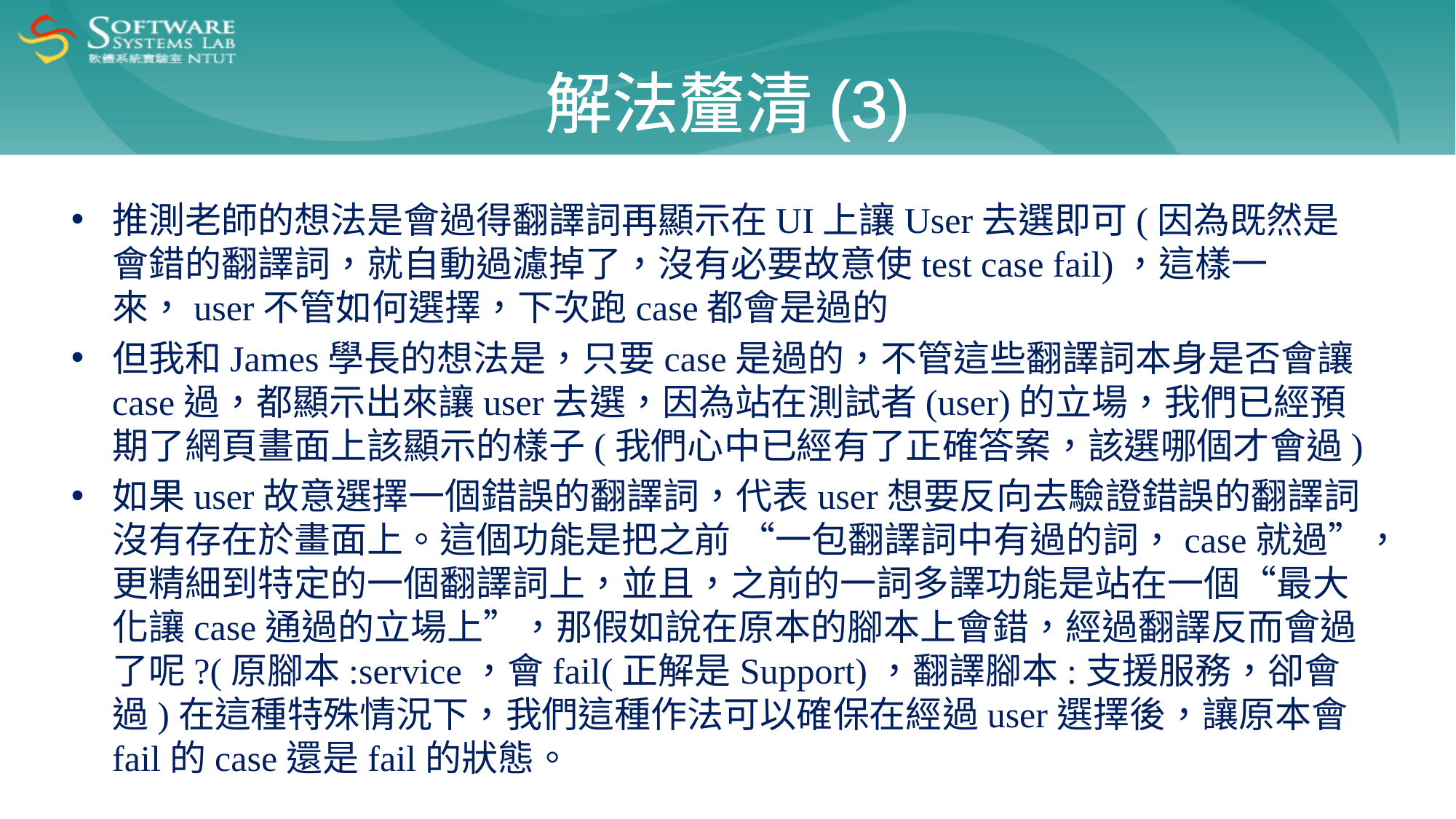

# 解法釐清(3)
推測老師的想法是會過得翻譯詞再顯示在UI上讓User去選即可(因為既然是會錯的翻譯詞，就自動過濾掉了，沒有必要故意使test case fail)，這樣一來，user不管如何選擇，下次跑case都會是過的
但我和James學長的想法是，只要case是過的，不管這些翻譯詞本身是否會讓case過，都顯示出來讓user去選，因為站在測試者(user)的立場，我們已經預期了網頁畫面上該顯示的樣子(我們心中已經有了正確答案，該選哪個才會過)
如果user故意選擇一個錯誤的翻譯詞，代表user想要反向去驗證錯誤的翻譯詞沒有存在於畫面上。這個功能是把之前 “一包翻譯詞中有過的詞，case就過”，更精細到特定的一個翻譯詞上，並且，之前的一詞多譯功能是站在一個“最大化讓case通過的立場上”，那假如說在原本的腳本上會錯，經過翻譯反而會過了呢?(原腳本:service，會fail(正解是Support)，翻譯腳本:支援服務，卻會過)在這種特殊情況下，我們這種作法可以確保在經過user選擇後，讓原本會fail的case還是fail的狀態。